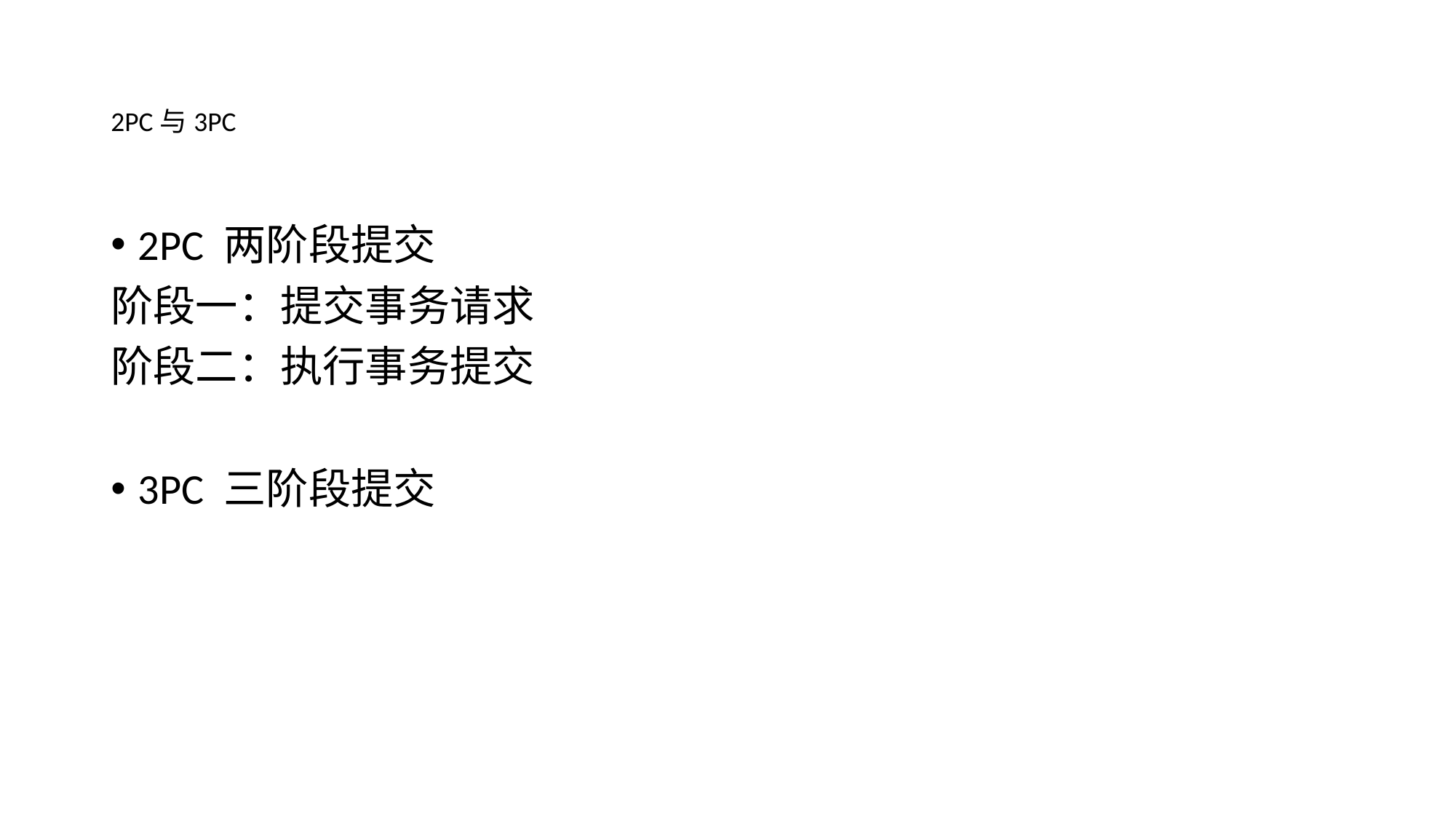

# 2PC与3PC
2PC 两阶段提交
阶段一：提交事务请求
阶段二：执行事务提交

3PC 三阶段提交